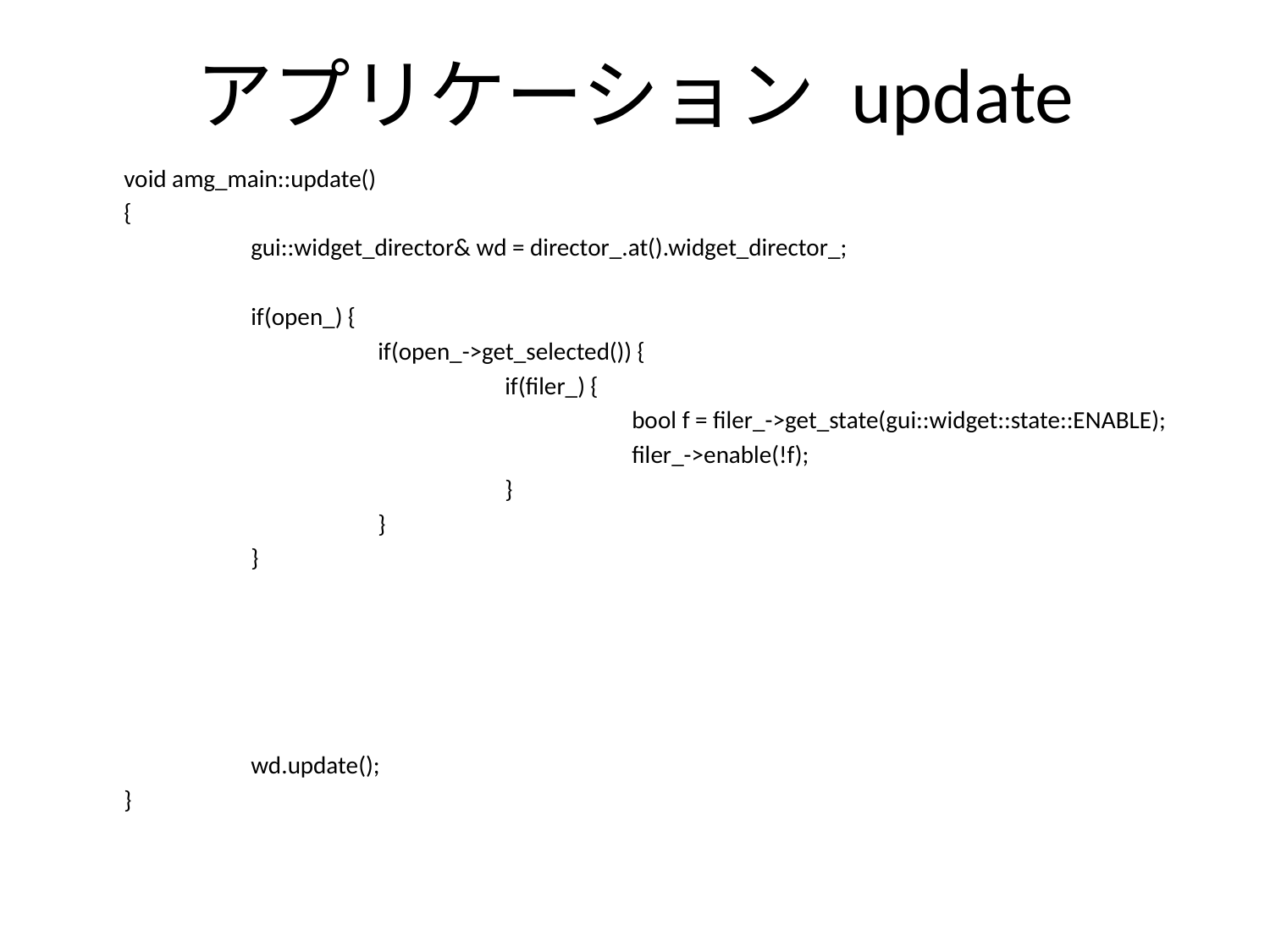

# アプリケーション update
	void amg_main::update()
	{
		gui::widget_director& wd = director_.at().widget_director_;

		if(open_) {
			if(open_->get_selected()) {
				if(filer_) {
					bool f = filer_->get_state(gui::widget::state::ENABLE);
					filer_->enable(!f);
				}
			}
		}

		wd.update();
	}